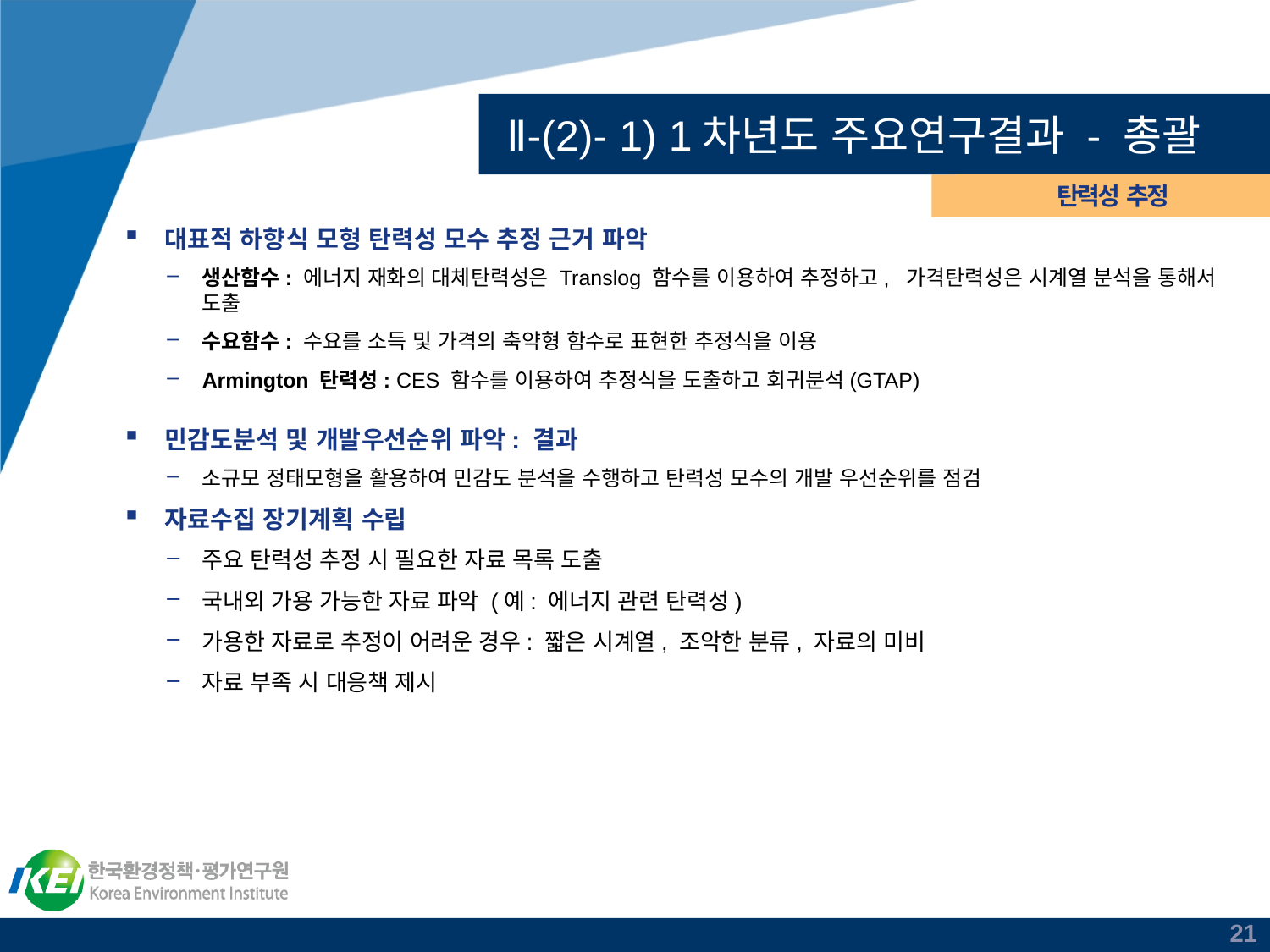

# Ⅱ-(2)- 1) 1차년도 주요연구결과 - 총괄
탄력성  추정
대표적 하향식 모형 탄력성 모수 추정 근거 파악
생산함수: 에너지 재화의 대체탄력성은 Translog 함수를 이용하여 추정하고,  가격탄력성은 시계열 분석을 통해서 도출
수요함수: 수요를 소득 및 가격의 축약형 함수로 표현한 추정식을 이용
Armington 탄력성: CES 함수를 이용하여 추정식을 도출하고 회귀분석(GTAP)

민감도분석 및 개발우선순위 파악: 결과
소규모 정태모형을 활용하여 민감도 분석을 수행하고 탄력성 모수의 개발 우선순위를 점검
자료수집 장기계획 수립
주요 탄력성 추정 시 필요한 자료 목록 도출
국내외 가용 가능한 자료 파악 (예: 에너지 관련 탄력성)
가용한 자료로 추정이 어려운 경우: 짧은 시계열, 조악한 분류, 자료의 미비
자료 부족 시 대응책 제시

21